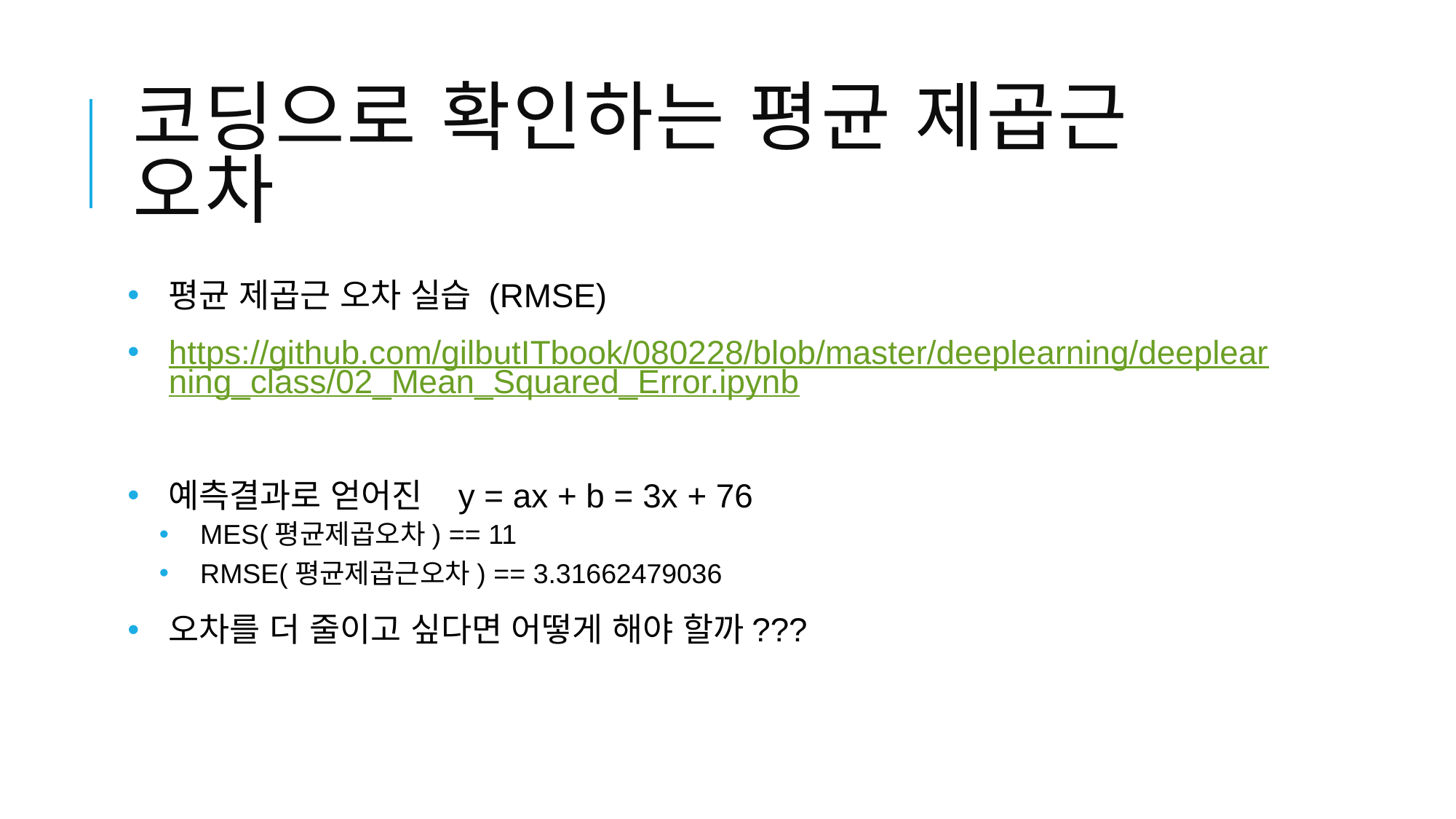

# 코딩으로 확인하는 평균 제곱근 오차
평균 제곱근 오차 실습 (RMSE)
https://github.com/gilbutITbook/080228/blob/master/deeplearning/deeplearning_class/02_Mean_Squared_Error.ipynb

예측결과로 얻어진   y = ax + b = 3x + 76
MES(평균제곱오차) == 11
RMSE(평균제곱근오차) == 3.31662479036
오차를 더 줄이고 싶다면 어떻게 해야 할까???